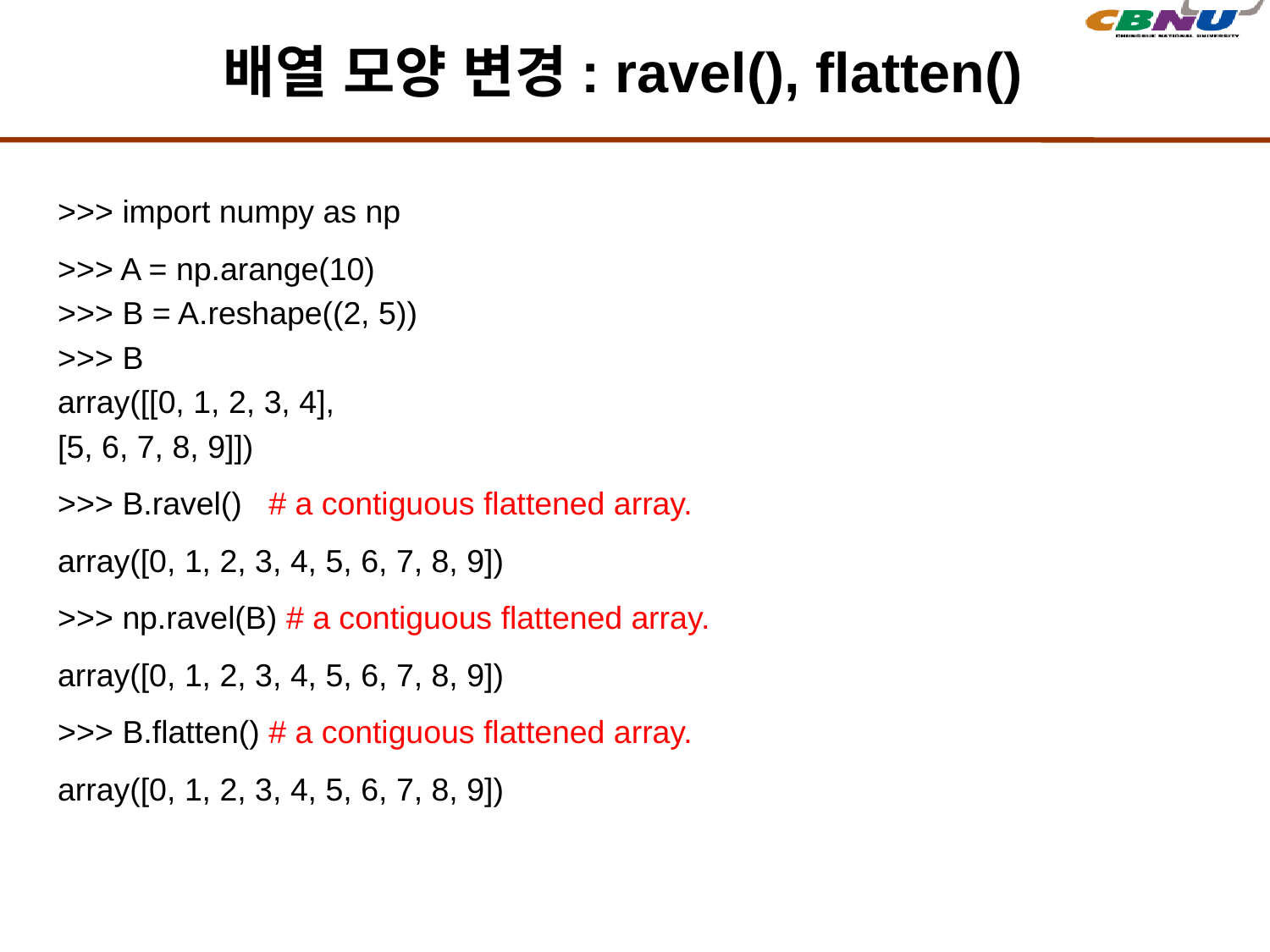

# 배열 모양 변경: ravel(), flatten()
>>> import numpy as np
>>> A = np.arange(10)
>>> B = A.reshape((2, 5))
>>> B
array([[0, 1, 2, 3, 4],
[5, 6, 7, 8, 9]])
>>> B.ravel()   # a contiguous flattened array.
array([0, 1, 2, 3, 4, 5, 6, 7, 8, 9])
>>> np.ravel(B) # a contiguous flattened array.
array([0, 1, 2, 3, 4, 5, 6, 7, 8, 9])
>>> B.flatten() # a contiguous flattened array.
array([0, 1, 2, 3, 4, 5, 6, 7, 8, 9])